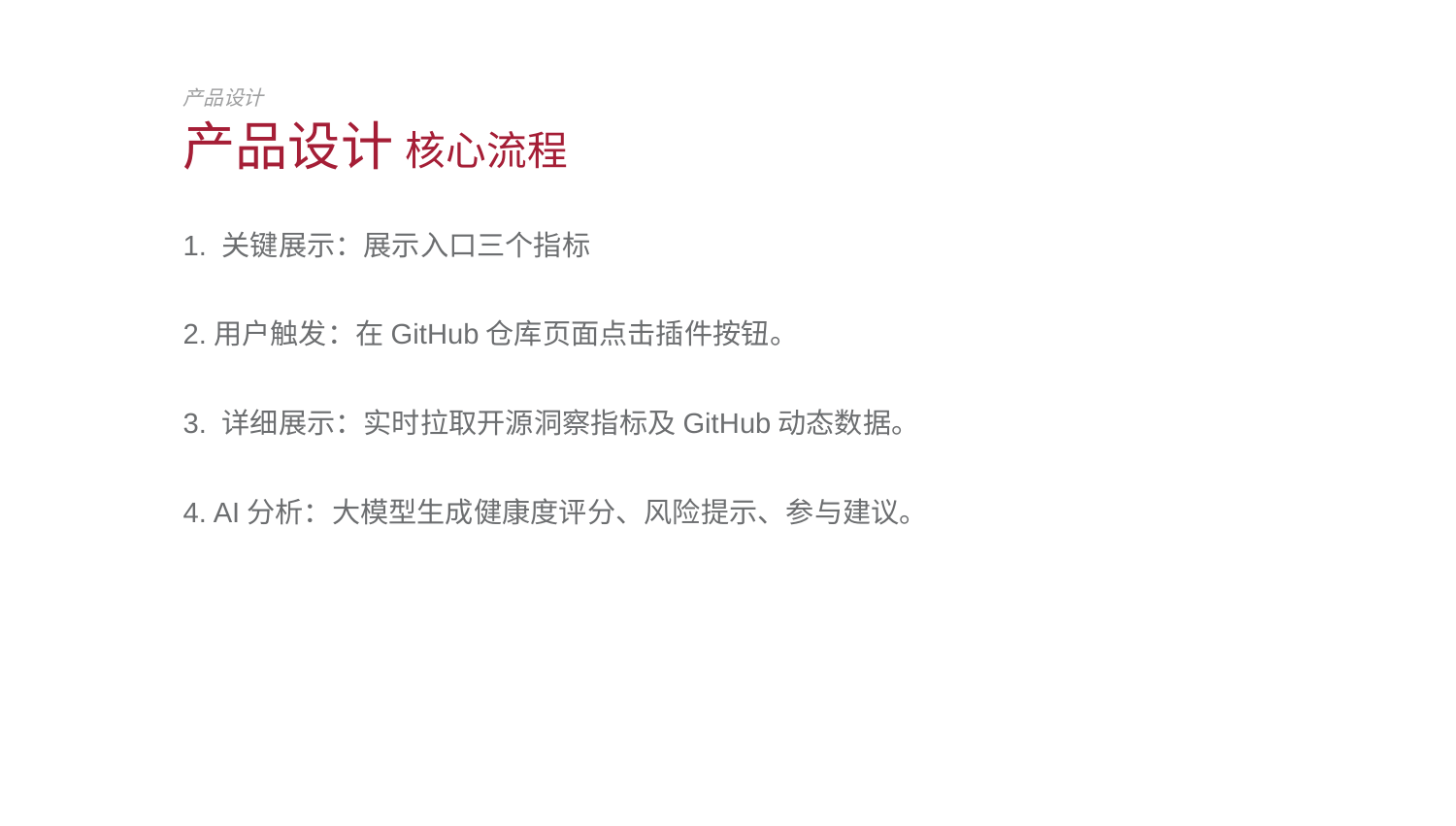

产品设计
产品设计 核心流程
1. 关键展示：展示入口三个指标

2.用户触发：在GitHub仓库页面点击插件按钮。

3. 详细展示：实时拉取开源洞察指标及GitHub动态数据。

4. AI分析：大模型生成健康度评分、风险提示、参与建议。